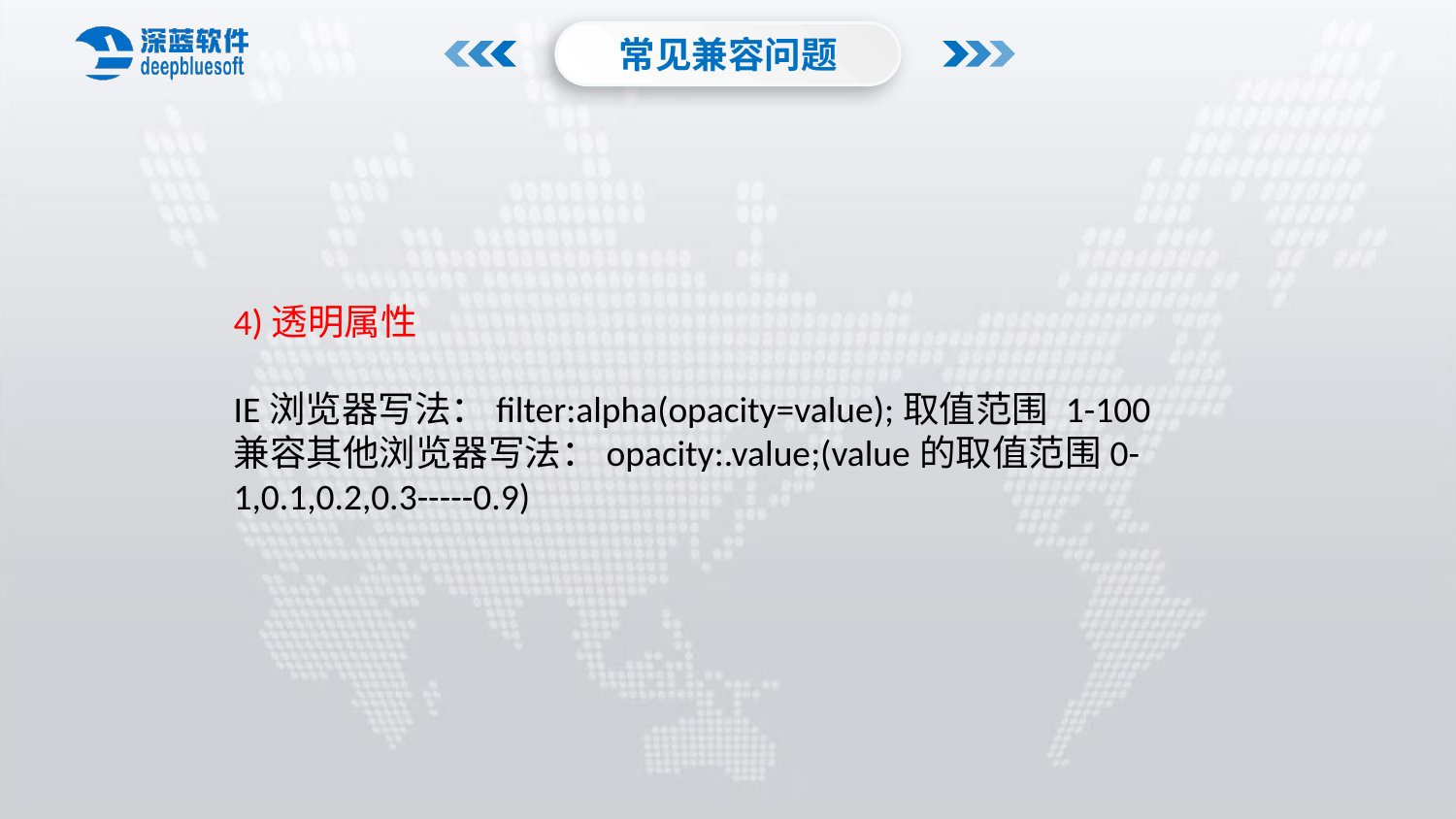

常见兼容问题

4)透明属性

IE浏览器写法：filter:alpha(opacity=value);取值范围 1-100
兼容其他浏览器写法：opacity:.value;(value的取值范围0-1,0.1,0.2,0.3-----0.9)